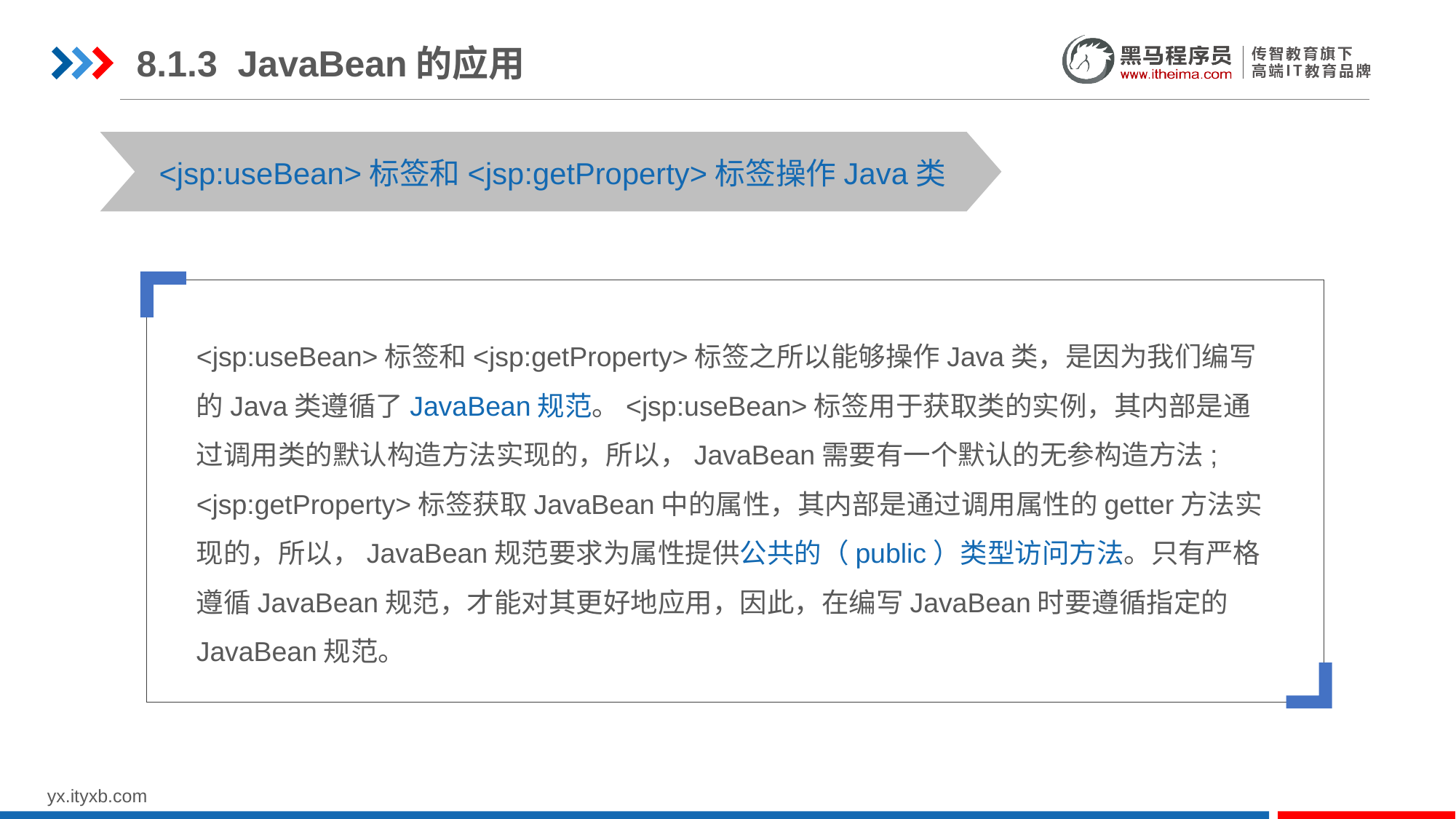

8.1.3  JavaBean的应用

<jsp:useBean>标签和<jsp:getProperty>标签操作Java类

<jsp:useBean>标签和<jsp:getProperty>标签之所以能够操作Java类，是因为我们编写的Java类遵循了JavaBean规范。<jsp:useBean>标签用于获取类的实例，其内部是通过调用类的默认构造方法实现的，所以，JavaBean需要有一个默认的无参构造方法; <jsp:getProperty>标签获取JavaBean中的属性，其内部是通过调用属性的getter方法实现的，所以，JavaBean规范要求为属性提供公共的（public）类型访问方法。只有严格遵循JavaBean规范，才能对其更好地应用，因此，在编写JavaBean时要遵循指定的JavaBean规范。